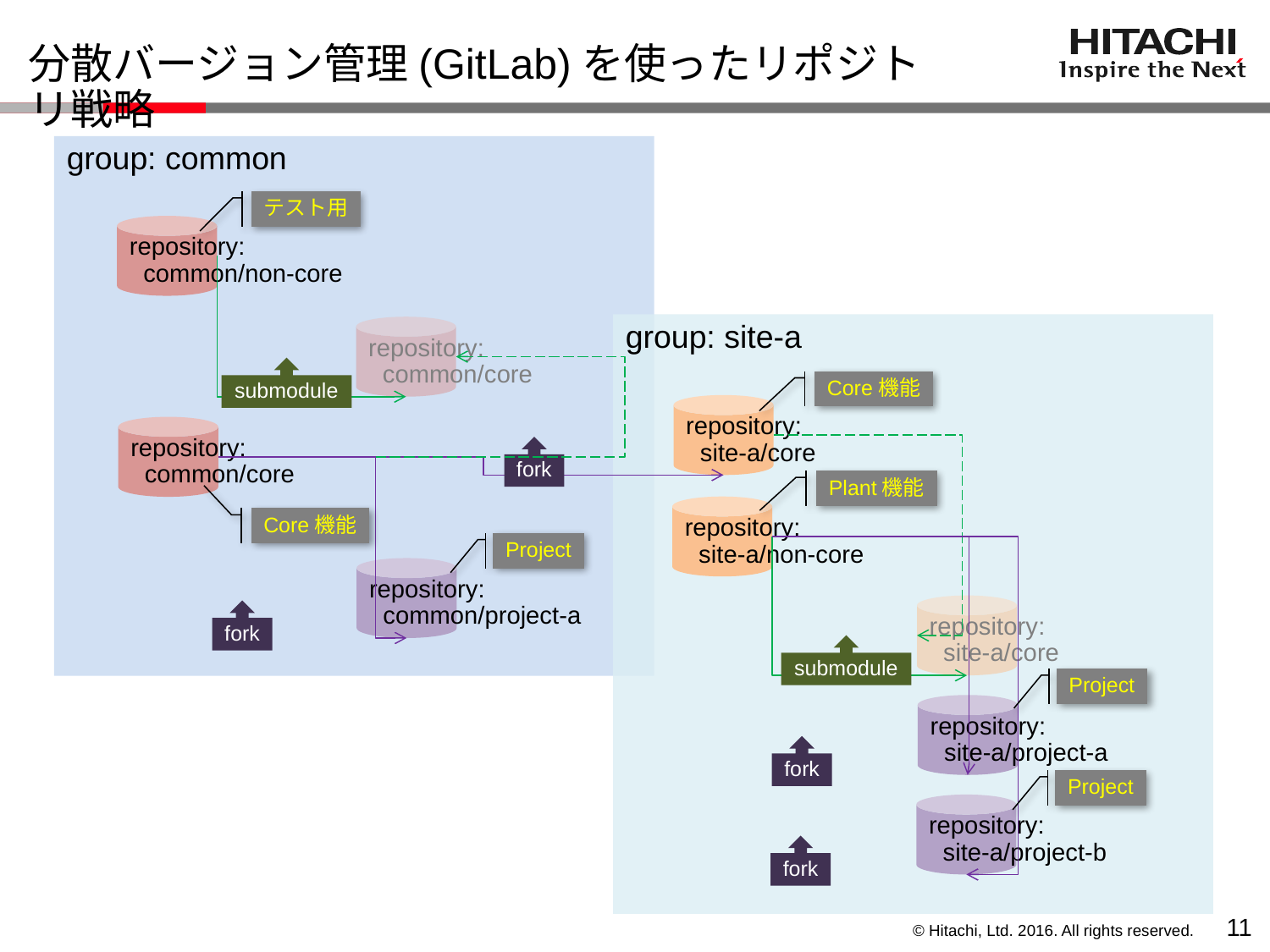

# 分散バージョン管理(GitLab)を使ったリポジトリ戦略
group: common
テスト用
repository:
  common/non-core
group: site-a
repository:
  common/core
submodule
Core機能
repository:
  site-a/core
repository:
  common/core
fork
Plant機能
repository:
  site-a/non-core
Core機能
Project
repository:
  common/project-a
repository:
  site-a/core
fork
submodule
Project
repository:
  site-a/project-a
fork
Project
repository:
  site-a/project-b
fork
11